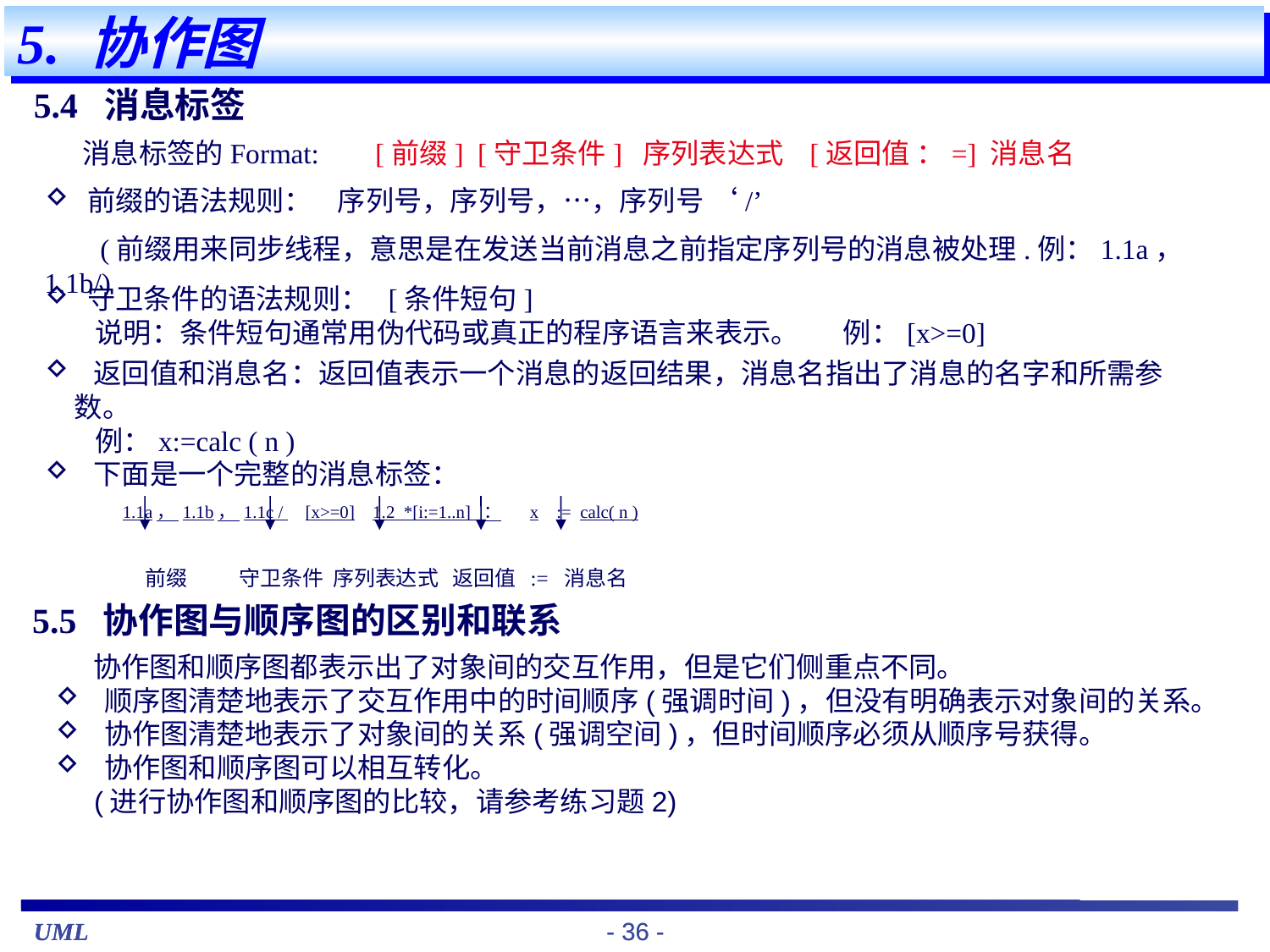

5. 协作图
5.4  消息标签
     消息标签的Format:        [前缀]  [守卫条件]  序列表达式   [返回值 ：=] 消息名
 前缀的语法规则：    序列号，序列号，…，序列号 ‘/’
        (前缀用来同步线程，意思是在发送当前消息之前指定序列号的消息被处理.例：1.1a， 1.1b/)
 守卫条件的语法规则：  [条件短句]
       说明：条件短句通常用伪代码或真正的程序语言来表示。       例：[x>=0]
  返回值和消息名：返回值表示一个消息的返回结果，消息名指出了消息的名字和所需参数。
       例：x:=calc ( n )
  下面是一个完整的消息标签：
　　　　 1.1a， 1.1b， 1.1c /     [x>=0]    1.2  *[i:=1..n]  ：      x    :=  calc( n )

   　　   前缀           守卫条件  序列表达式   返回值  :=  消息名

5.5  协作图与顺序图的区别和联系
     协作图和顺序图都表示出了对象间的交互作用，但是它们侧重点不同。
  顺序图清楚地表示了交互作用中的时间顺序(强调时间)，但没有明确表示对象间的关系。
  协作图清楚地表示了对象间的关系(强调空间)，但时间顺序必须从顺序号获得。
  协作图和顺序图可以相互转化。
     (进行协作图和顺序图的比较，请参考练习题2)

UML
UML
- 36 -
- 36 -